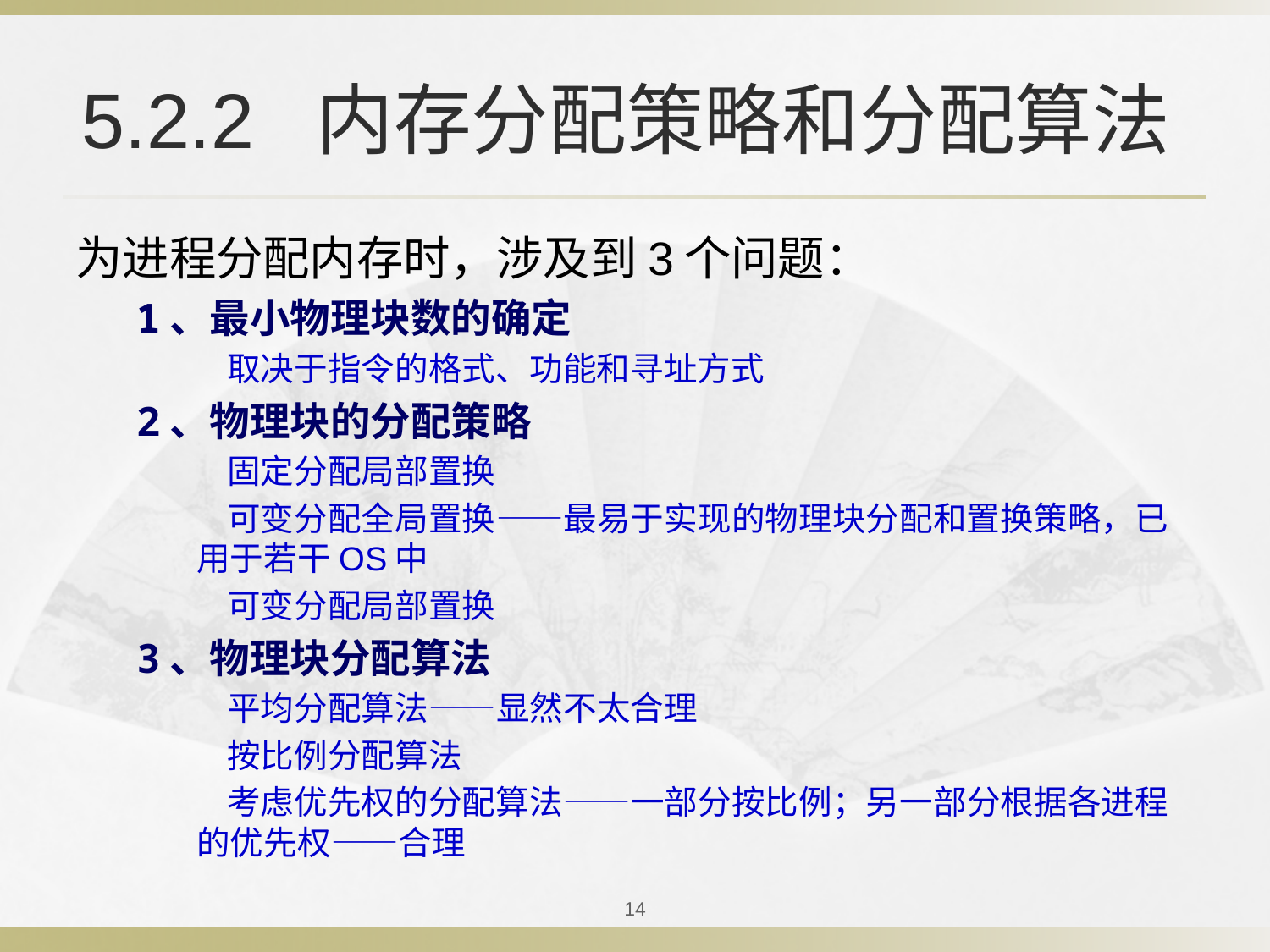

# 5.2.2  内存分配策略和分配算法
为进程分配内存时，涉及到3个问题：
1、最小物理块数的确定
   取决于指令的格式、功能和寻址方式
2、物理块的分配策略
   固定分配局部置换
   可变分配全局置换——最易于实现的物理块分配和置换策略，已用于若干OS中
   可变分配局部置换
3、物理块分配算法
   平均分配算法——显然不太合理
   按比例分配算法
   考虑优先权的分配算法——一部分按比例；另一部分根据各进程的优先权——合理
14